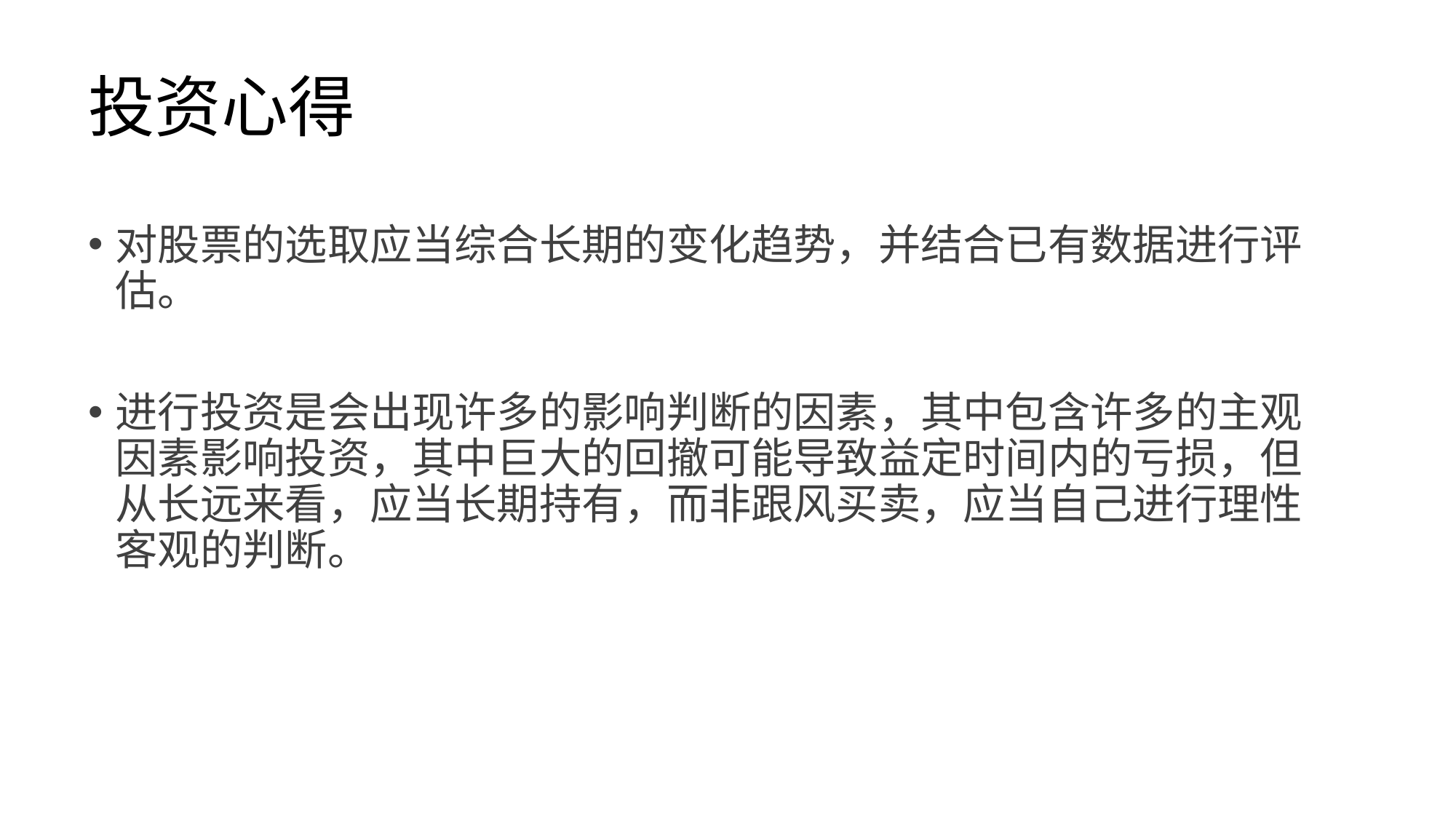

# 投资心得
对股票的选取应当综合长期的变化趋势，并结合已有数据进行评估。

进行投资是会出现许多的影响判断的因素，其中包含许多的主观因素影响投资，其中巨大的回撤可能导致益定时间内的亏损，但从长远来看，应当长期持有，而非跟风买卖，应当自己进行理性客观的判断。